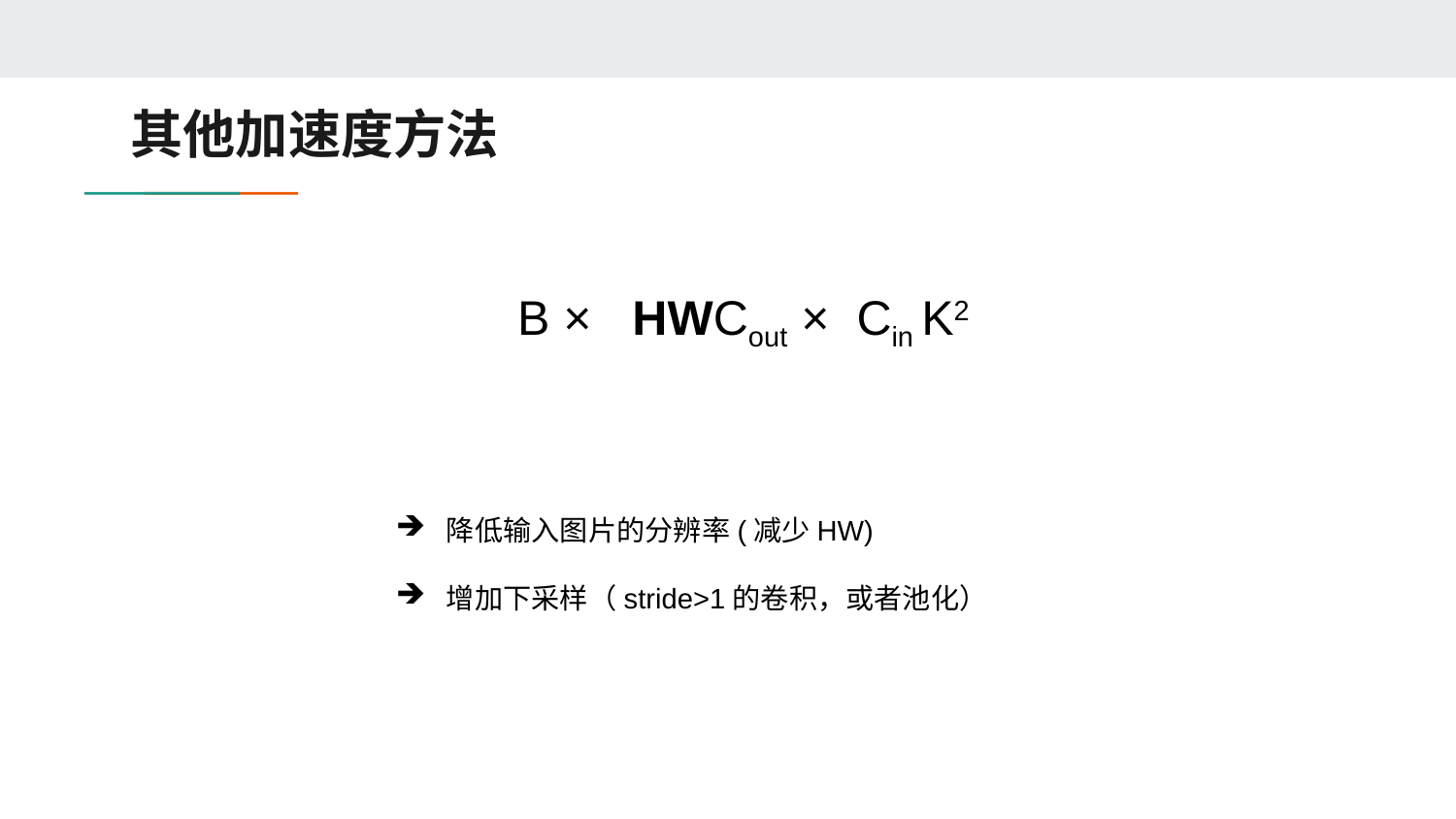

# 其他加速度方法
   B ×   HWCout ×  Cin K2
降低输入图片的分辨率(减少HW)
增加下采样（stride>1的卷积，或者池化）